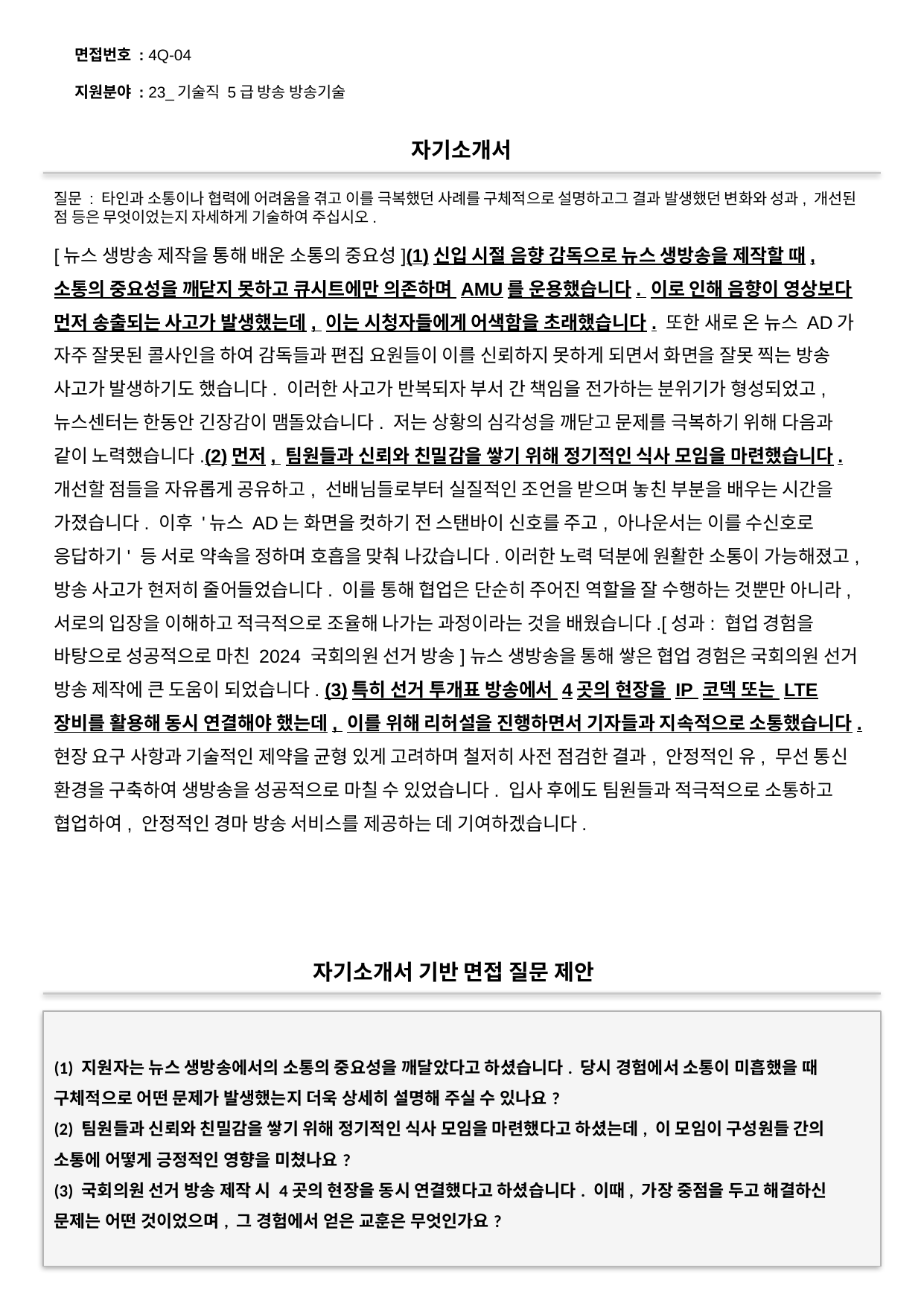

면접번호 : 4Q-04

지원분야 : 23_기술직 5급 방송 방송기술
#

자기소개서

질문 : 타인과 소통이나 협력에 어려움을 겪고 이를 극복했던 사례를 구체적으로 설명하고그 결과 발생했던 변화와 성과, 개선된 점 등은 무엇이었는지 자세하게 기술하여 주십시오.

[뉴스 생방송 제작을 통해 배운 소통의 중요성](1)신입 시절 음향 감독으로 뉴스 생방송을 제작할 때, 소통의 중요성을 깨닫지 못하고 큐시트에만 의존하며 AMU를 운용했습니다. 이로 인해 음향이 영상보다 먼저 송출되는 사고가 발생했는데, 이는 시청자들에게 어색함을 초래했습니다. 또한 새로 온 뉴스 AD가 자주 잘못된 콜사인을 하여 감독들과 편집 요원들이 이를 신뢰하지 못하게 되면서 화면을 잘못 찍는 방송 사고가 발생하기도 했습니다. 이러한 사고가 반복되자 부서 간 책임을 전가하는 분위기가 형성되었고, 뉴스센터는 한동안 긴장감이 맴돌았습니다. 저는 상황의 심각성을 깨닫고 문제를 극복하기 위해 다음과 같이 노력했습니다.(2)먼저, 팀원들과 신뢰와 친밀감을 쌓기 위해 정기적인 식사 모임을 마련했습니다. 개선할 점들을 자유롭게 공유하고, 선배님들로부터 실질적인 조언을 받으며 놓친 부분을 배우는 시간을 가졌습니다. 이후 '뉴스 AD는 화면을 컷하기 전 스탠바이 신호를 주고, 아나운서는 이를 수신호로 응답하기' 등 서로 약속을 정하며 호흡을 맞춰 나갔습니다.이러한 노력 덕분에 원활한 소통이 가능해졌고, 방송 사고가 현저히 줄어들었습니다. 이를 통해 협업은 단순히 주어진 역할을 잘 수행하는 것뿐만 아니라, 서로의 입장을 이해하고 적극적으로 조율해 나가는 과정이라는 것을 배웠습니다.[성과: 협업 경험을 바탕으로 성공적으로 마친 2024 국회의원 선거 방송]뉴스 생방송을 통해 쌓은 협업 경험은 국회의원 선거 방송 제작에 큰 도움이 되었습니다. (3)특히 선거 투개표 방송에서 4곳의 현장을 IP 코덱 또는 LTE 장비를 활용해 동시 연결해야 했는데, 이를 위해 리허설을 진행하면서 기자들과 지속적으로 소통했습니다. 현장 요구 사항과 기술적인 제약을 균형 있게 고려하며 철저히 사전 점검한 결과, 안정적인 유, 무선 통신 환경을 구축하여 생방송을 성공적으로 마칠 수 있었습니다. 입사 후에도 팀원들과 적극적으로 소통하고 협업하여, 안정적인 경마 방송 서비스를 제공하는 데 기여하겠습니다.

자기소개서 기반 면접 질문 제안

(1) 지원자는 뉴스 생방송에서의 소통의 중요성을 깨달았다고 하셨습니다. 당시 경험에서 소통이 미흡했을 때 구체적으로 어떤 문제가 발생했는지 더욱 상세히 설명해 주실 수 있나요?
(2) 팀원들과 신뢰와 친밀감을 쌓기 위해 정기적인 식사 모임을 마련했다고 하셨는데, 이 모임이 구성원들 간의 소통에 어떻게 긍정적인 영향을 미쳤나요?
(3) 국회의원 선거 방송 제작 시 4곳의 현장을 동시 연결했다고 하셨습니다. 이때, 가장 중점을 두고 해결하신 문제는 어떤 것이었으며, 그 경험에서 얻은 교훈은 무엇인가요?